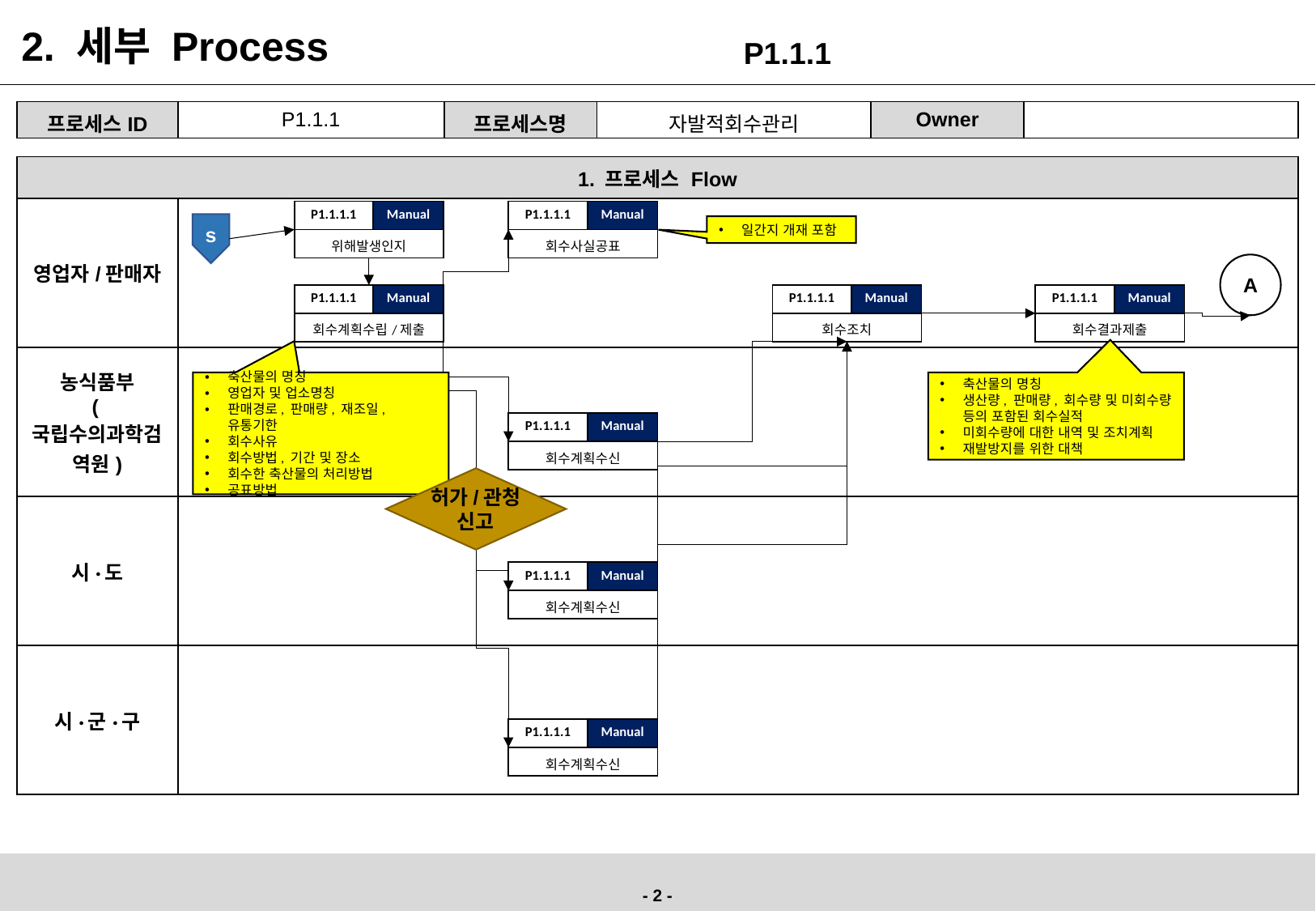

2. 세부 Process
P1.1.1
| 프로세스ID | P1.1.1 | 프로세스명 | 자발적회수관리 | Owner |  |
| --- | --- | --- | --- | --- | --- |
| 1. 프로세스 Flow | 왈왈왈왈왈왈왈왈왈왈왈왈 |
| --- | --- |
| 영업자/판매자 |  |
| 농식품부 (국립수의과학검역원) |  |
| 시·도 |  |
| 시·군·구 |  |
| P1.1.1.1 | Manual |
| --- | --- |
| 위해발생인지 |  |
| P1.1.1.1 | Manual |
| --- | --- |
| 회수사실공표 |  |
일간지 개재 포함
s
A
| P1.1.1.1 | Manual |
| --- | --- |
| 회수계획수립/제출 |  |
| P1.1.1.1 | Manual |
| --- | --- |
| 회수조치 |  |
| P1.1.1.1 | Manual |
| --- | --- |
| 회수결과제출 |  |
축산물의 명칭
생산량, 판매량, 회수량 및 미회수량 등의 포함된 회수실적
미회수량에 대한 내역 및 조치계획
재발방지를 위한 대책
축산물의 명칭
영업자 및 업소명칭
판매경로, 판매량, 재조일, 유통기한
회수사유
회수방법, 기간 및 장소
회수한 축산물의 처리방법
공표방법
| P1.1.1.1 | Manual |
| --- | --- |
| 회수계획수신 |  |
허가/관청
신고
| P1.1.1.1 | Manual |
| --- | --- |
| 회수계획수신 |  |
| P1.1.1.1 | Manual |
| --- | --- |
| 회수계획수신 |  |